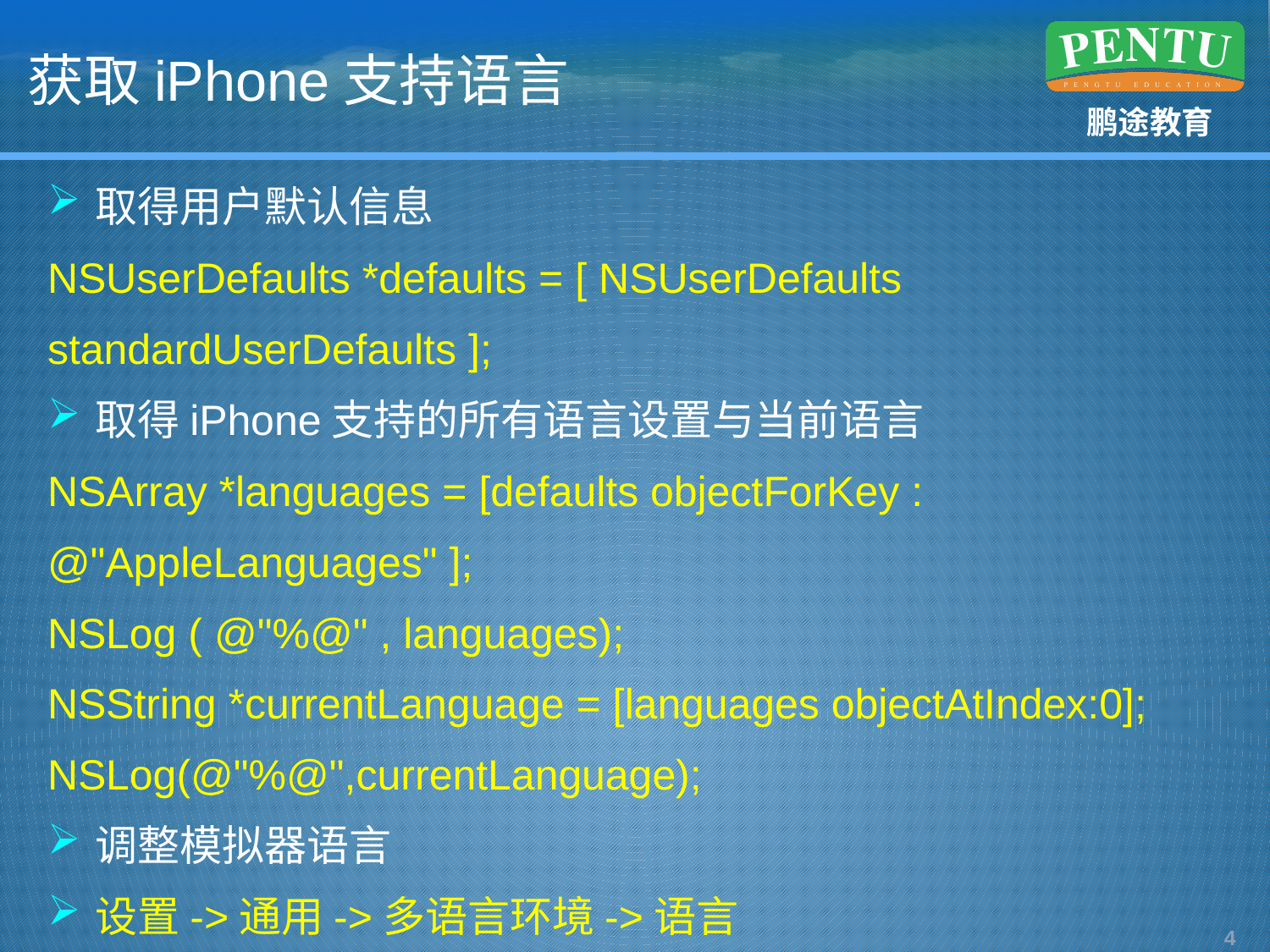

# 获取iPhone支持语言
取得用户默认信息
NSUserDefaults *defaults = [ NSUserDefaults standardUserDefaults ];
取得iPhone支持的所有语言设置与当前语言
NSArray *languages = [defaults objectForKey :
@"AppleLanguages" ];
NSLog ( @"%@" , languages);
NSString *currentLanguage = [languages objectAtIndex:0];
NSLog(@"%@",currentLanguage);
调整模拟器语言
设置->通用->多语言环境->语言
4